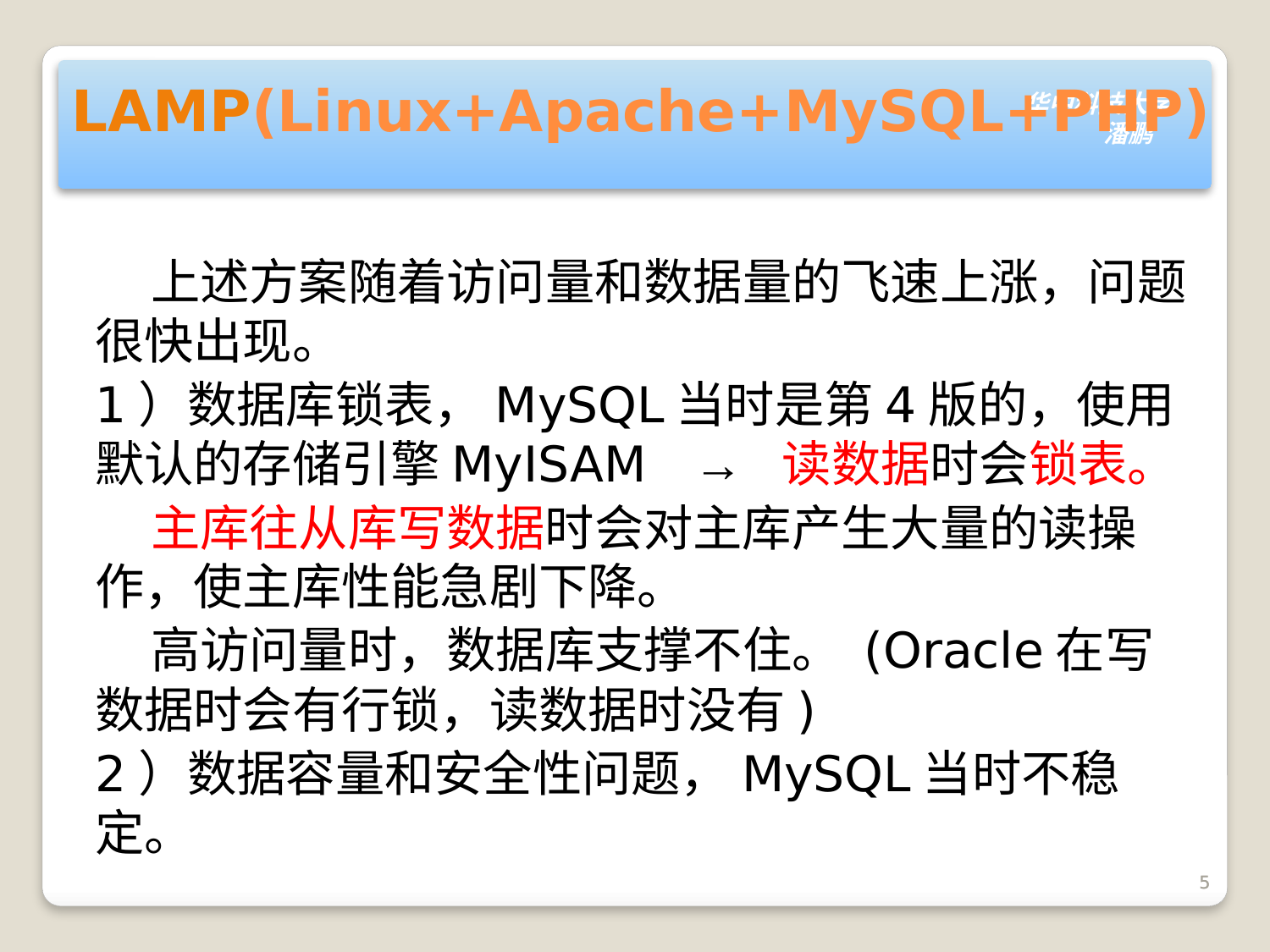

# LAMP(Linux+Apache+MySQL+PHP)
    上述方案随着访问量和数据量的飞速上涨，问题很快出现。
1）数据库锁表，MySQL当时是第4版的，使用默认的存储引擎MyISAM   →  读数据时会锁表。
    主库往从库写数据时会对主库产生大量的读操作，使主库性能急剧下降。
    高访问量时，数据库支撑不住。 (Oracle在写数据时会有行锁，读数据时没有)
2）数据容量和安全性问题，MySQL当时不稳定。
5
5